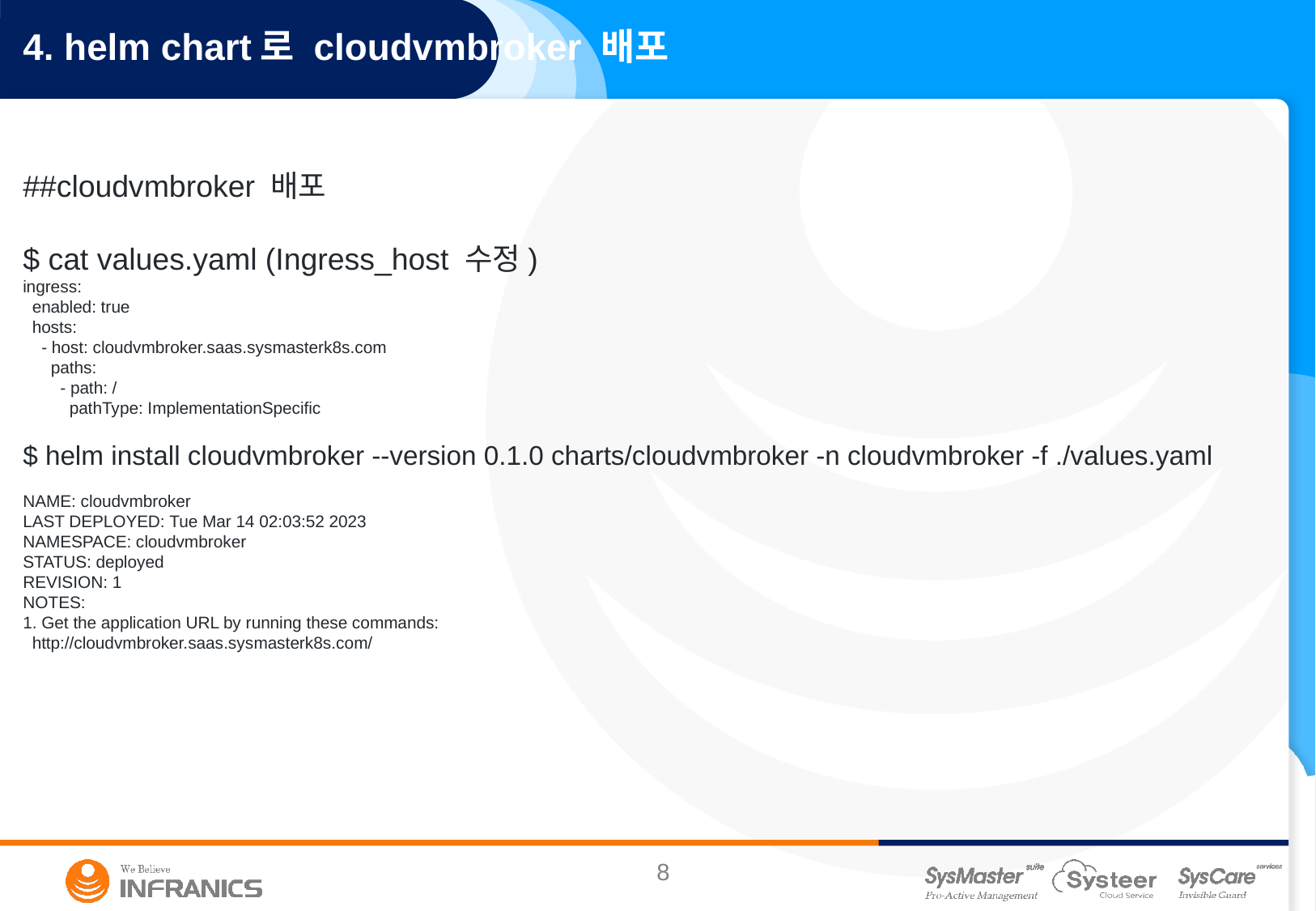

4. helm chart로 cloudvmbroker 배포

##cloudvmbroker 배포

$ cat values.yaml (Ingress_host 수정)
ingress:
  enabled: true
  hosts:
    - host: cloudvmbroker.saas.sysmasterk8s.com
      paths:
        - path: /
          pathType: ImplementationSpecific

$ helm install cloudvmbroker --version 0.1.0 charts/cloudvmbroker -n cloudvmbroker -f ./values.yaml

NAME: cloudvmbroker
LAST DEPLOYED: Tue Mar 14 02:03:52 2023
NAMESPACE: cloudvmbroker
STATUS: deployed
REVISION: 1
NOTES:
1. Get the application URL by running these commands:
  http://cloudvmbroker.saas.sysmasterk8s.com/